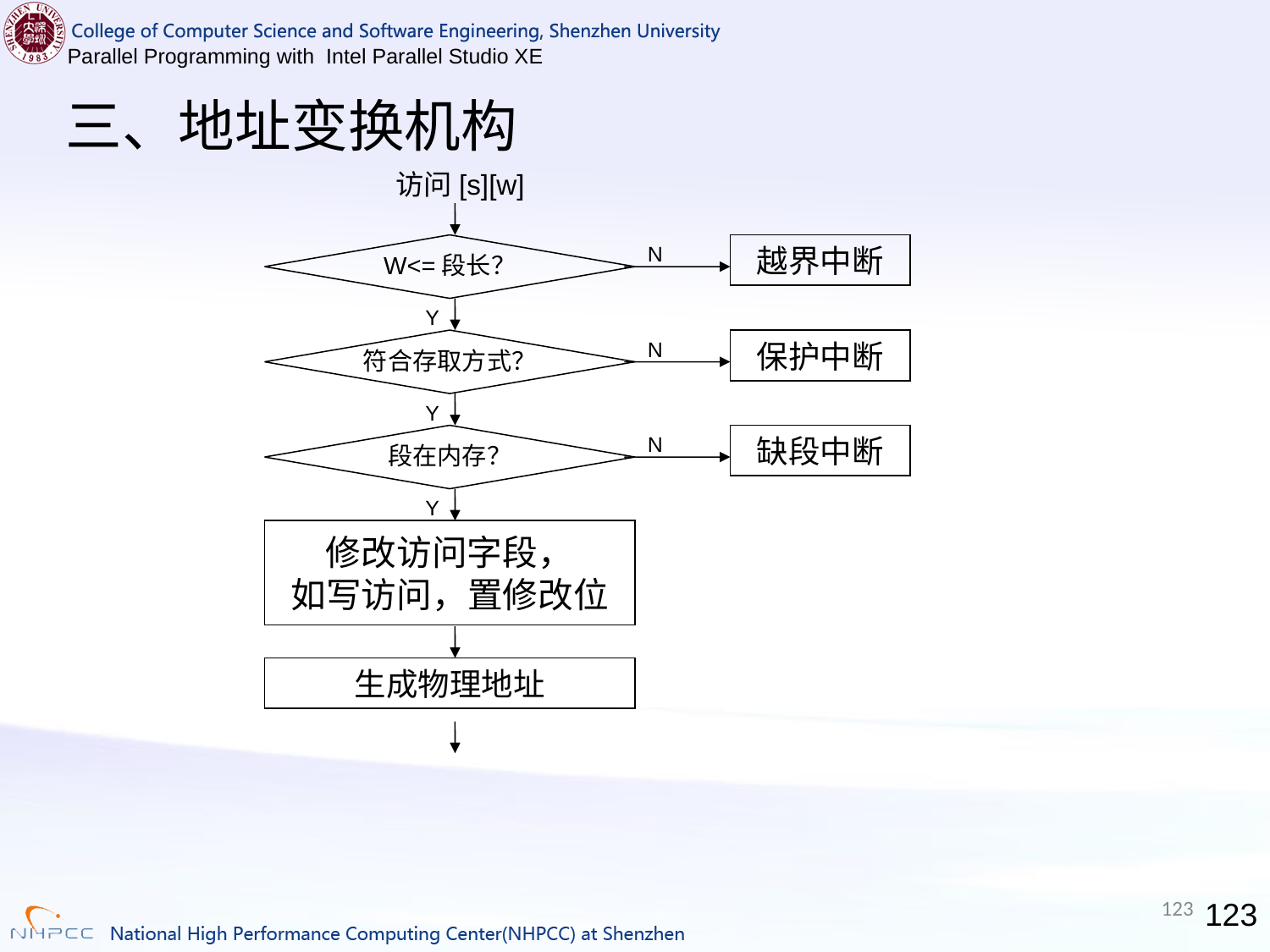

# 三、地址变换机构
访问[s][w]

W<=段长？
N
越界中断

Y

符合存取方式？
N
保护中断

Y

段在内存？
N
缺段中断

Y

修改访问字段，
如写访问，置修改位

生成物理地址

123
123